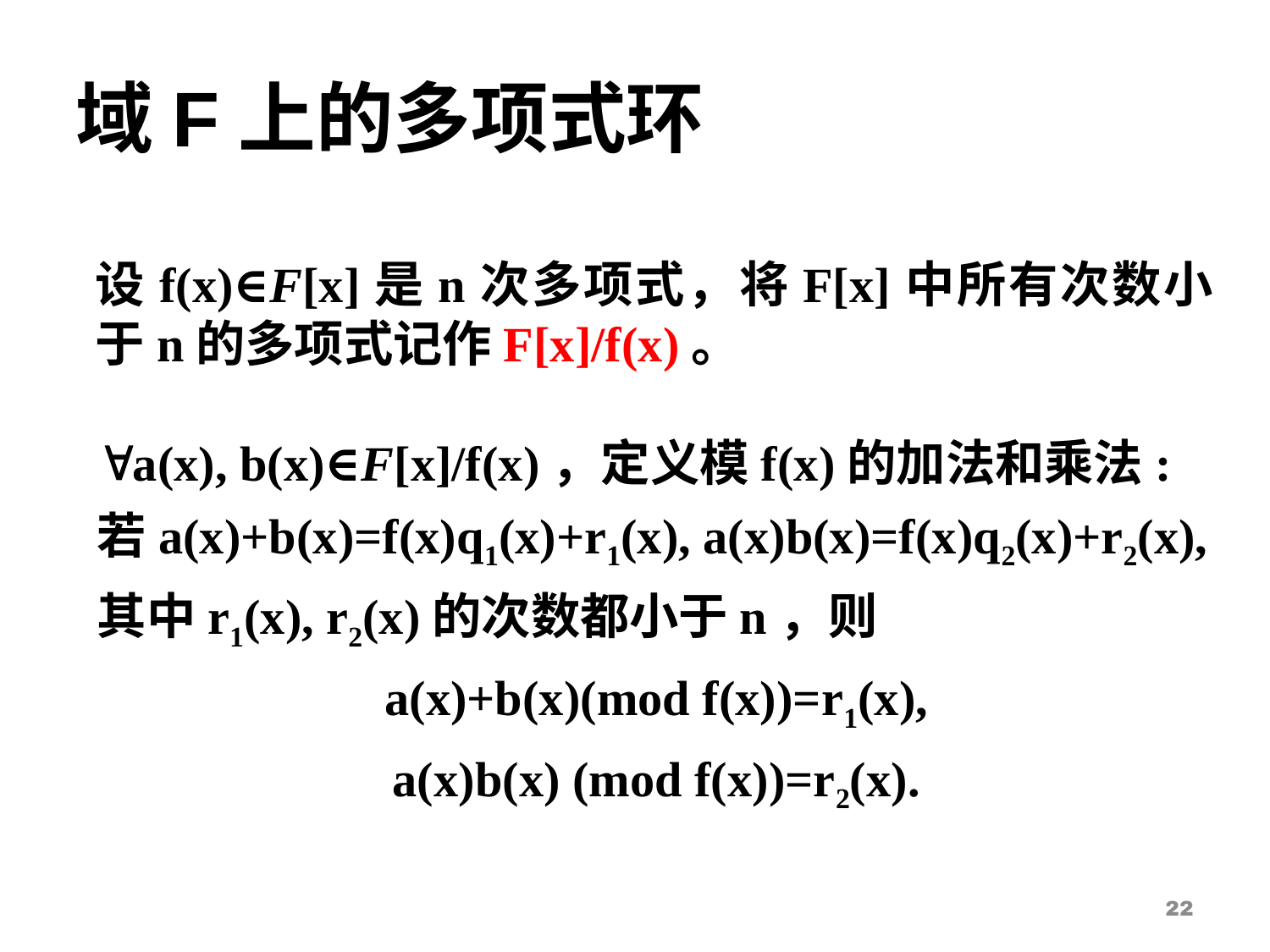

域F上的多项式环
设f(x)∈F[x]是n次多项式，将F[x]中所有次数小于n的多项式记作F[x]/f(x)。
∀a(x), b(x)∈F[x]/f(x)，定义模f(x)的加法和乘法:
若a(x)+b(x)=f(x)q1(x)+r1(x), a(x)b(x)=f(x)q2(x)+r2(x),
其中r1(x), r2(x)的次数都小于n，则
a(x)+b(x)(mod f(x))=r1(x),
a(x)b(x) (mod f(x))=r2(x).
22